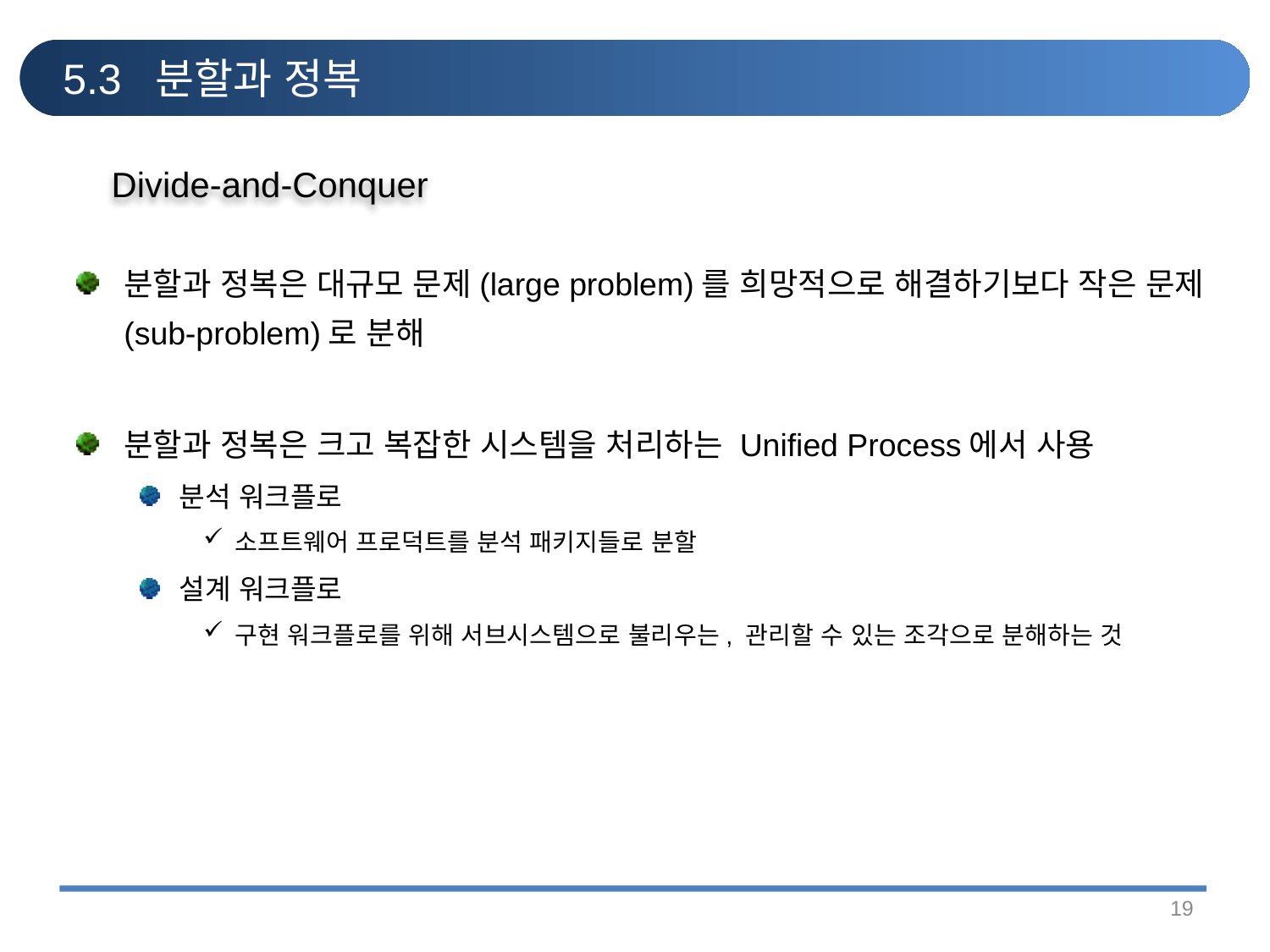

# 5.3  분할과 정복
Divide-and-Conquer
분할과 정복은 대규모 문제(large problem)를 희망적으로 해결하기보다 작은 문제(sub-problem)로 분해

분할과 정복은 크고 복잡한 시스템을 처리하는 Unified Process에서 사용
분석 워크플로
소프트웨어 프로덕트를 분석 패키지들로 분할
설계 워크플로
구현 워크플로를 위해 서브시스템으로 불리우는, 관리할 수 있는 조각으로 분해하는 것

19